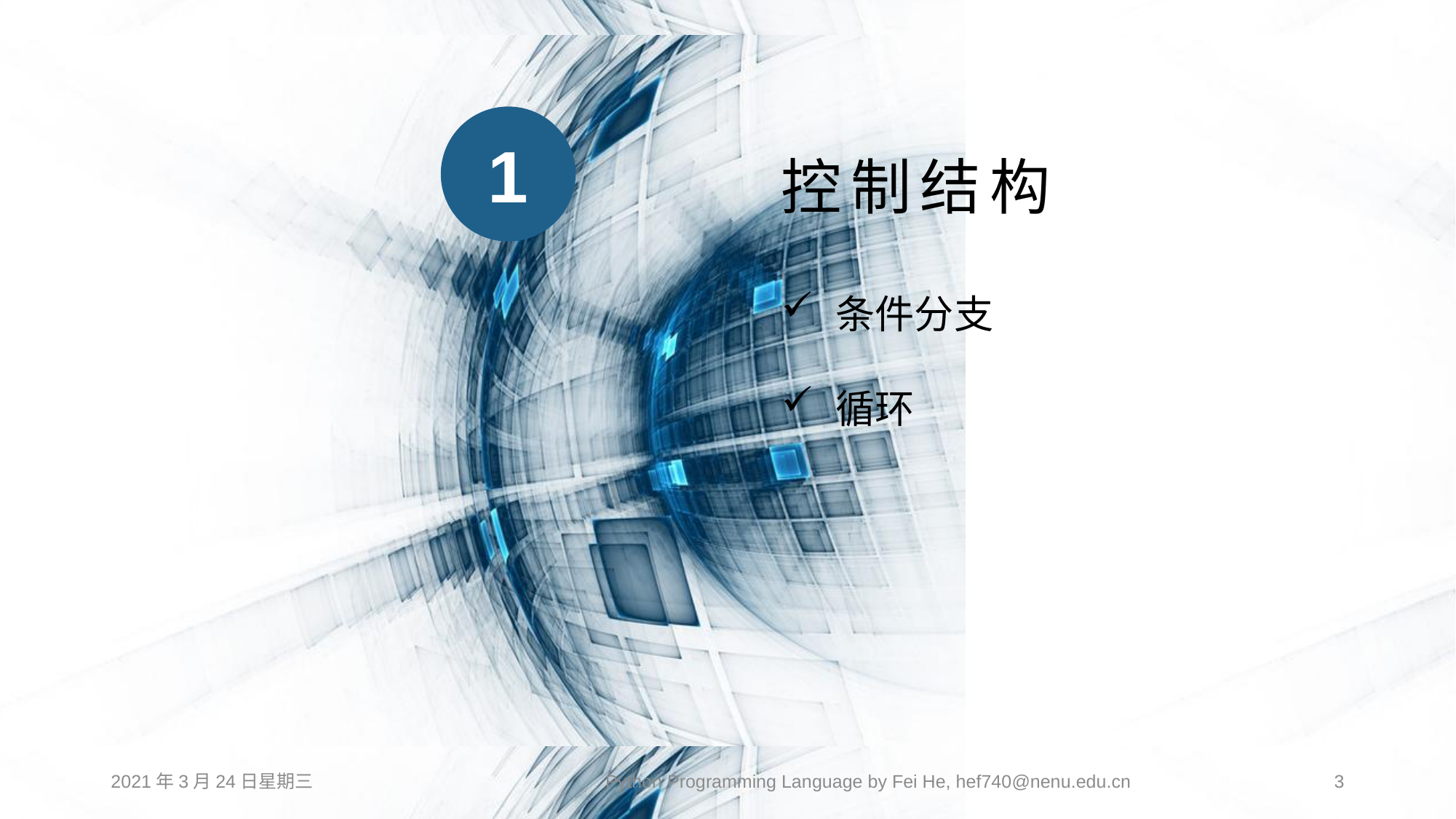

控制结构
1
条件分支
循环
2021年3月24日星期三
Python Programming Language by Fei He, hef740@nenu.edu.cn
3